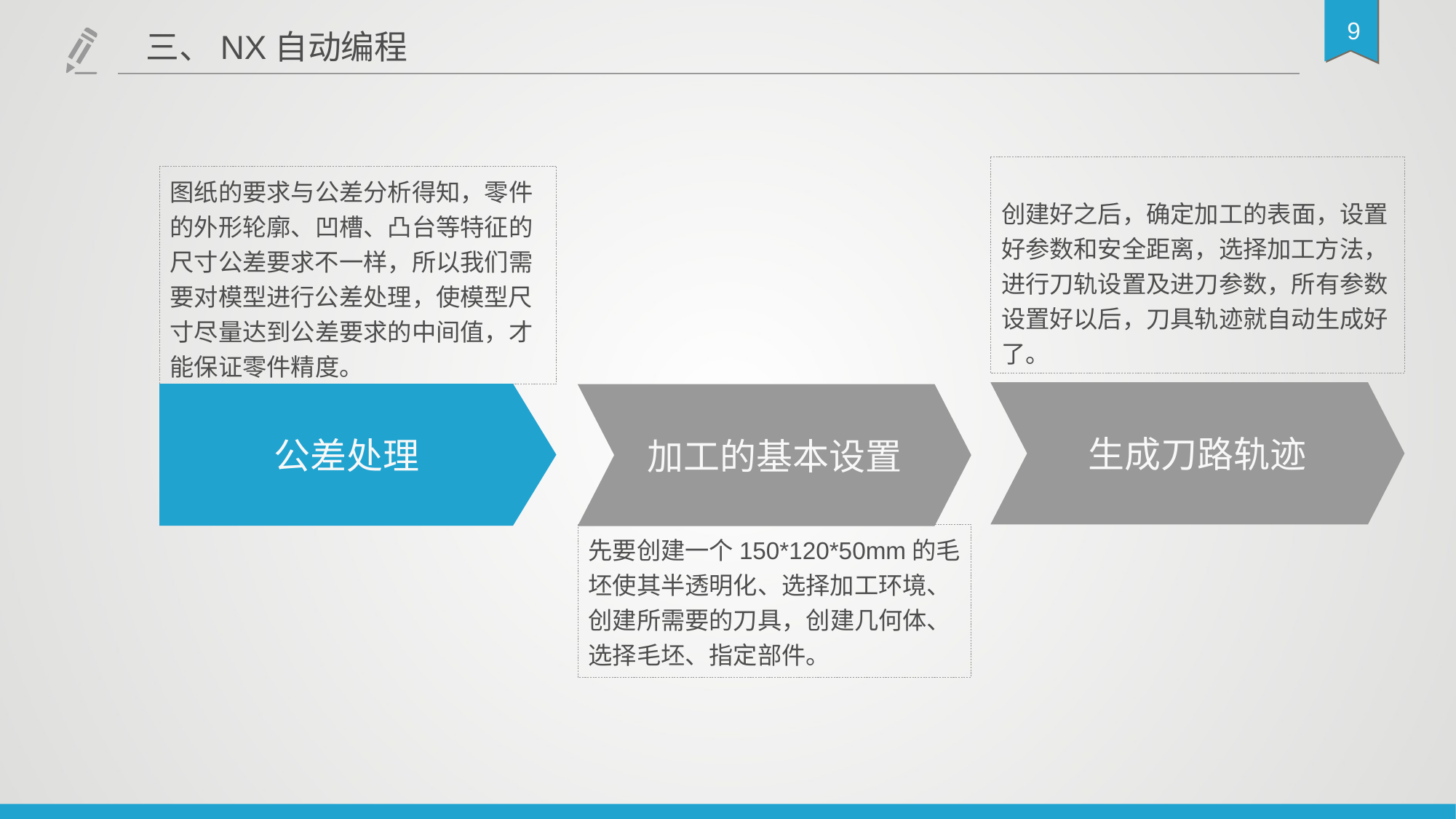

三、NX自动编程

创建好之后，确定加工的表面，设置好参数和安全距离，选择加工方法，进行刀轨设置及进刀参数，所有参数设置好以后，刀具轨迹就自动生成好了。
图纸的要求与公差分析得知，零件的外形轮廓、凹槽、凸台等特征的尺寸公差要求不一样，所以我们需要对模型进行公差处理，使模型尺寸尽量达到公差要求的中间值，才能保证零件精度。
生成刀路轨迹
公差处理
加工的基本设置
先要创建一个150*120*50mm的毛坯使其半透明化、选择加工环境、创建所需要的刀具，创建几何体、选择毛坯、指定部件。